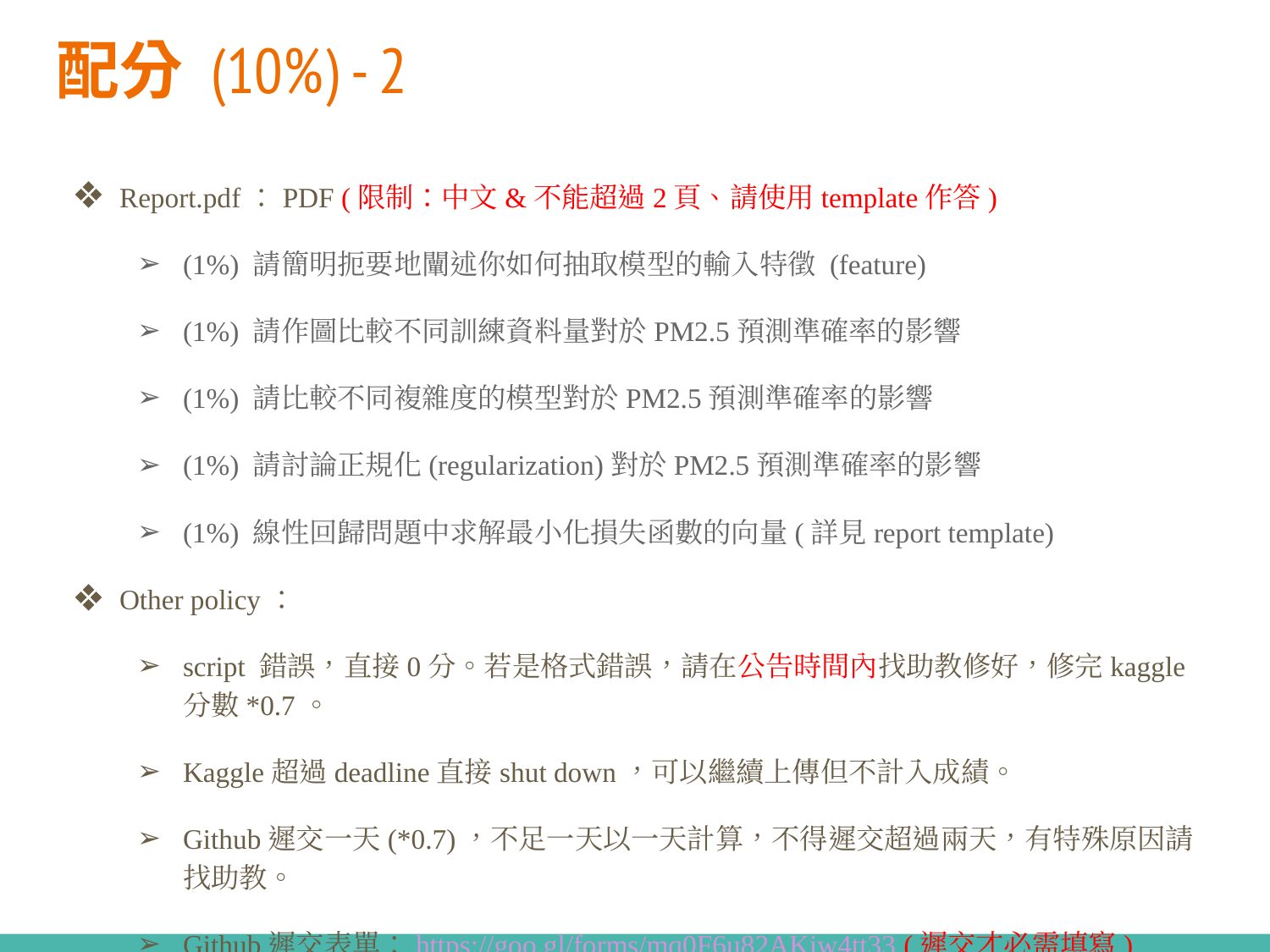

# 配分 (10%) - 2
Report.pdf：PDF (限制：中文&不能超過2頁、請使用template作答)
(1%) 請簡明扼要地闡述你如何抽取模型的輸入特徵 (feature)
(1%) 請作圖比較不同訓練資料量對於PM2.5預測準確率的影響
(1%) 請比較不同複雜度的模型對於PM2.5預測準確率的影響
(1%) 請討論正規化(regularization)對於PM2.5預測準確率的影響
(1%) 線性回歸問題中求解最小化損失函數的向量(詳見report template)
Other policy：
script 錯誤，直接0分。若是格式錯誤，請在公告時間內找助教修好，修完kaggle分數*0.7。
Kaggle超過deadline直接shut down，可以繼續上傳但不計入成績。
Github遲交一天(*0.7)，不足一天以一天計算，不得遲交超過兩天，有特殊原因請找助教。
Github遲交表單：https://goo.gl/forms/mq0F6u82AKiw4tt33 (遲交才必需填寫)
遲交請「先上傳程式」至Github再填表單，助教會根據表單填寫時間當作繳交時間。
Report template：
https://goo.gl/AN1b2C